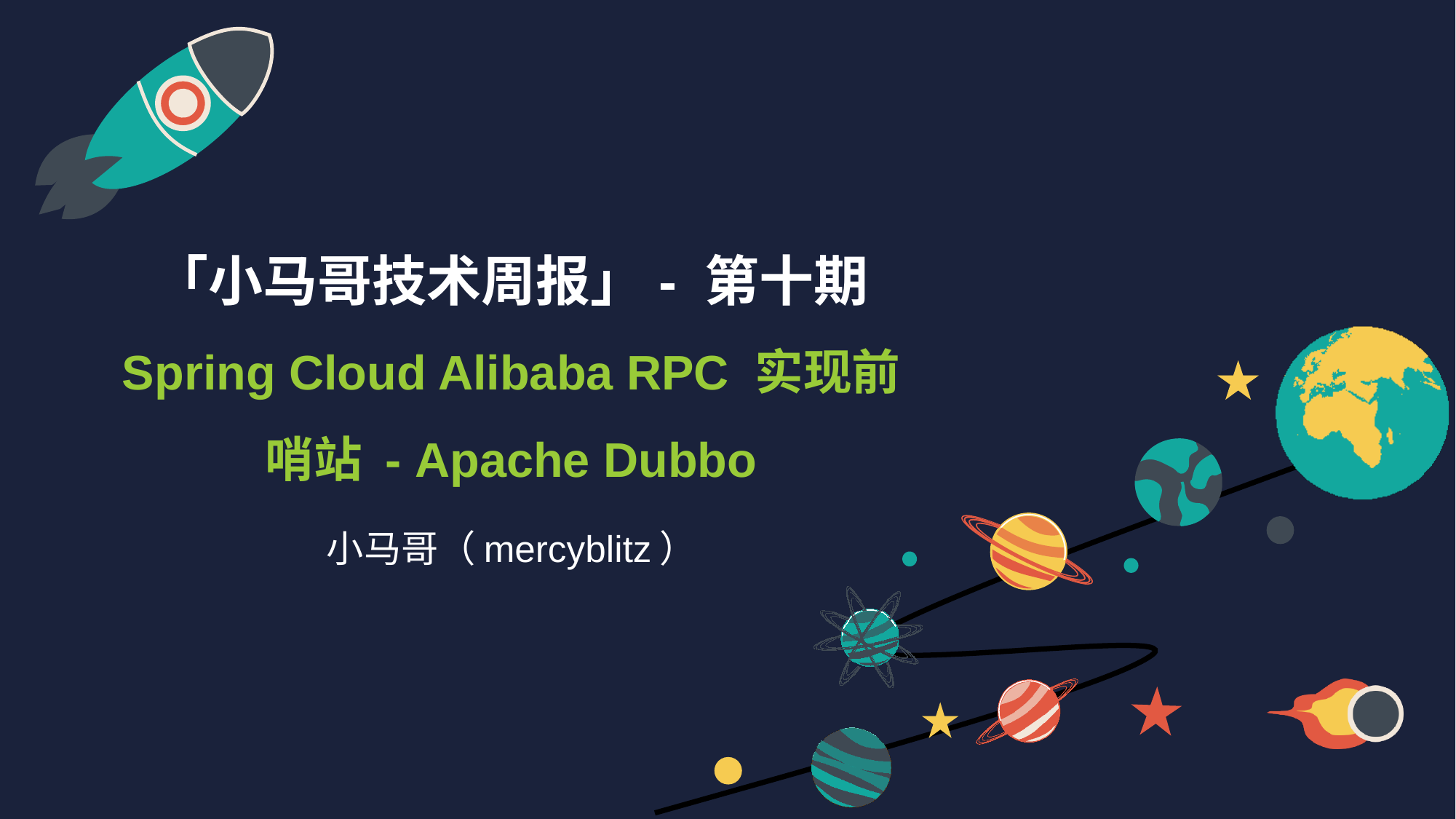

# 「小马哥技术周报」- 第十期 Spring Cloud Alibaba RPC 实现前哨站 - Apache Dubbo
小马哥（mercyblitz）